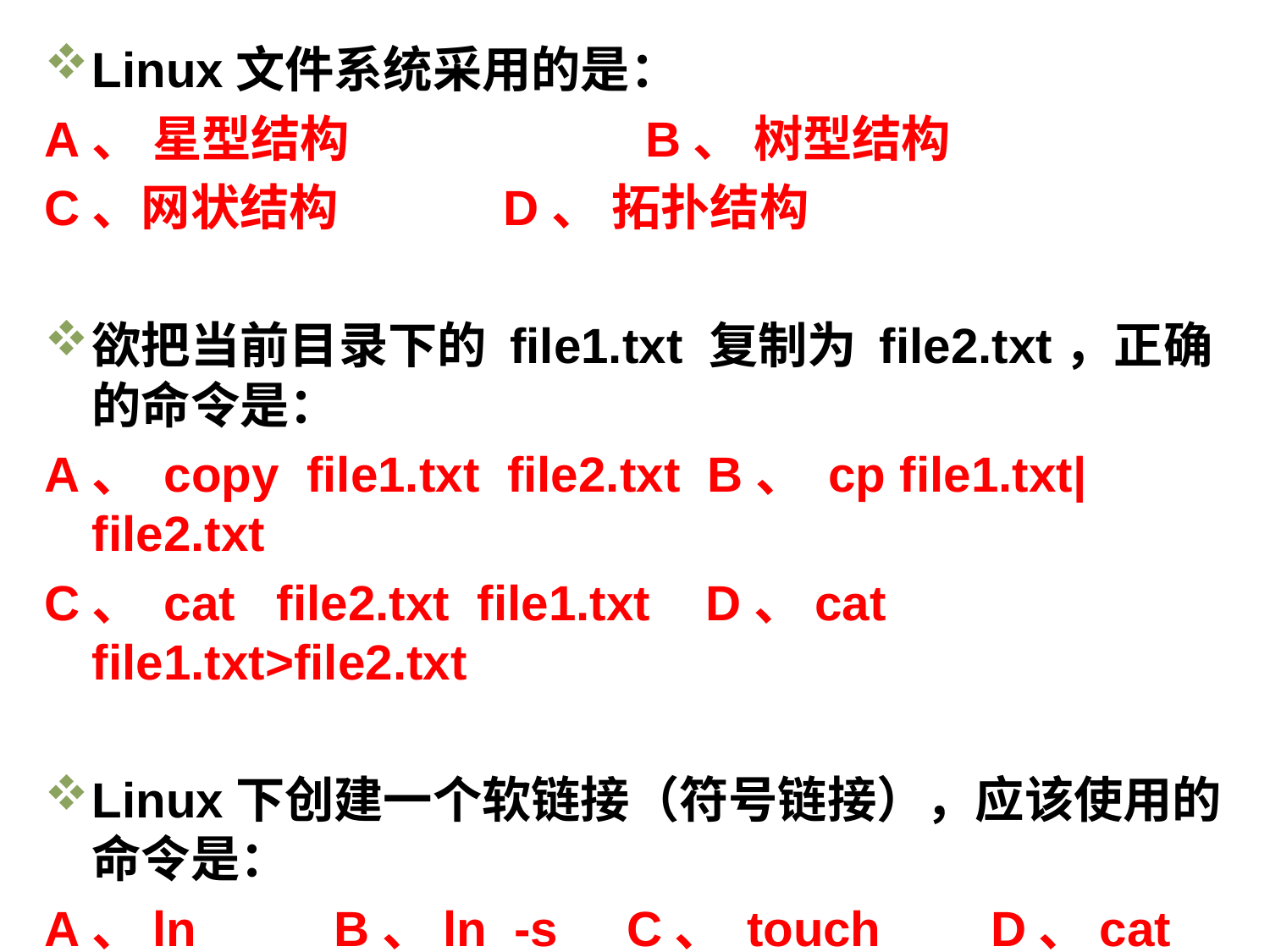

Linux文件系统采用的是：
A、 星型结构		   B、 树型结构
C、网状结构	             D、 拓扑结构

欲把当前目录下的 file1.txt 复制为 file2.txt，正确的命令是：
A、 copy  file1.txt  file2.txt  B、 cp file1.txt|file2.txt
C、 cat   file2.txt  file1.txt    D、cat file1.txt>file2.txt

Linux下创建一个软链接（符号链接），应该使用的命令是：
A、ln          B、ln  -s     C、 touch        D、cat